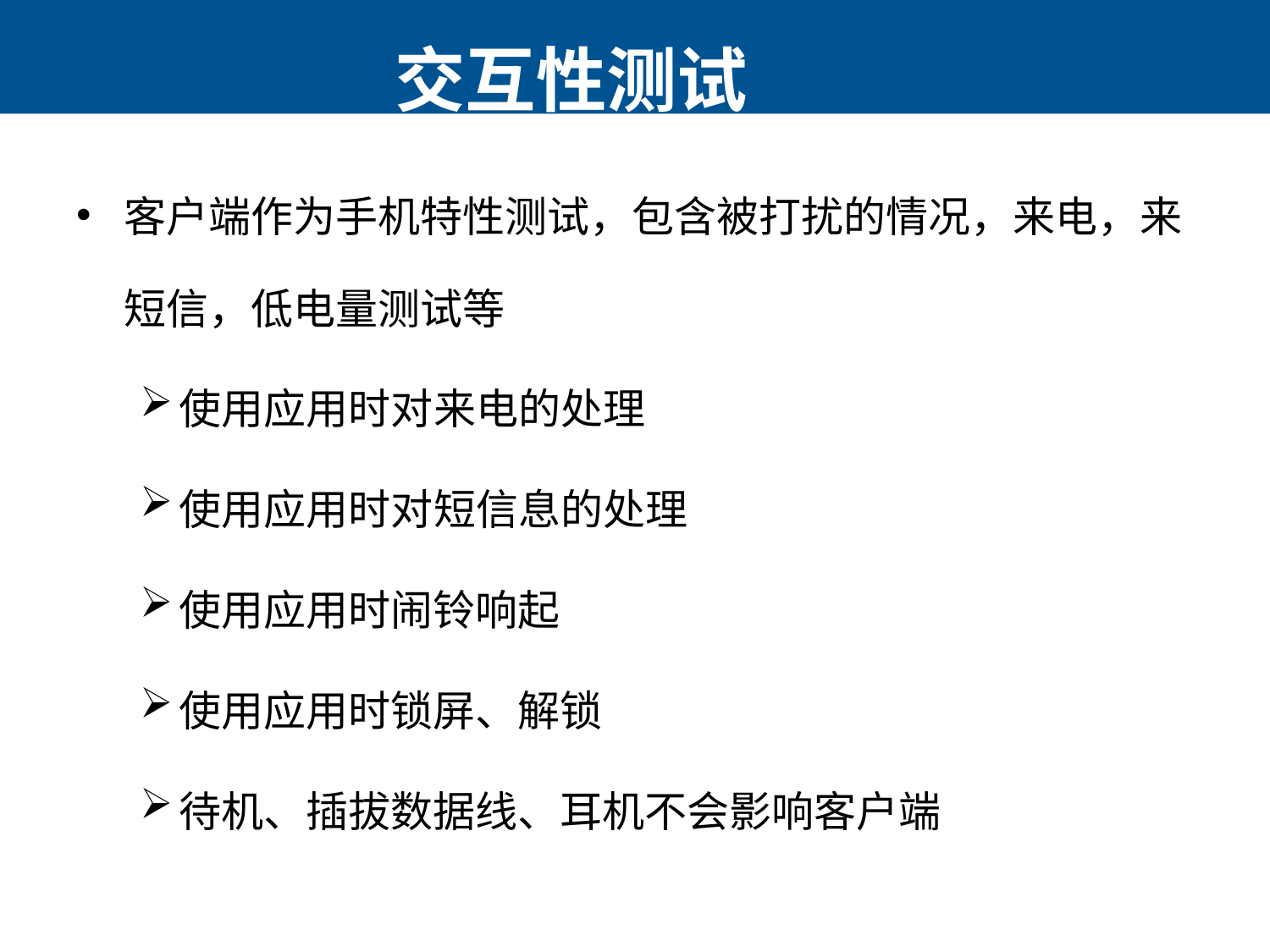

交互性测试
客户端作为手机特性测试，包含被打扰的情况，来电，来短信，低电量测试等
使用应用时对来电的处理
使用应用时对短信息的处理
使用应用时闹铃响起
使用应用时锁屏、解锁
待机、插拔数据线、耳机不会影响客户端